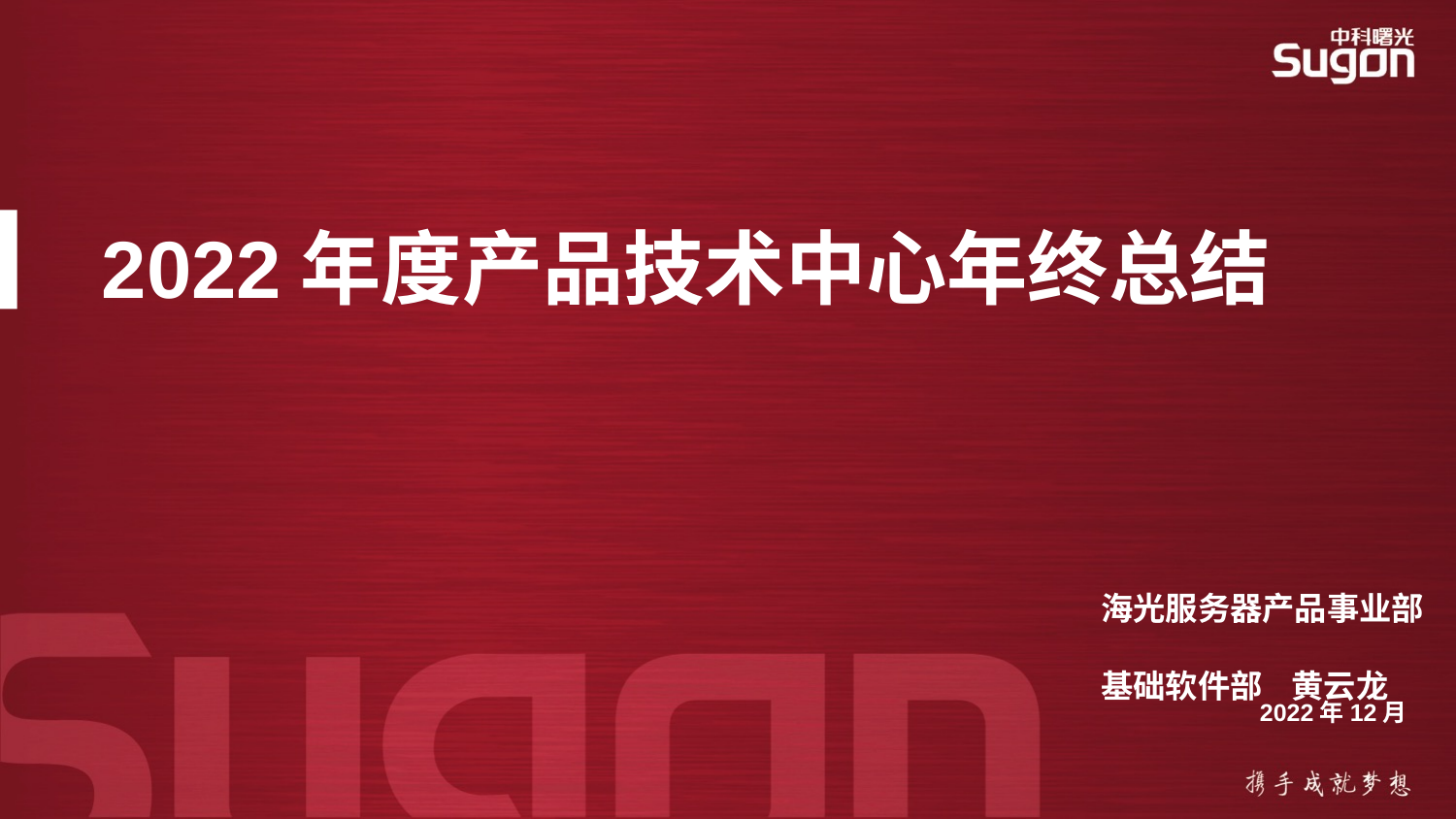

2022年度产品技术中心年终总结

 海光服务器产品事业部
 基础软件部    黄云龙
2022年12月